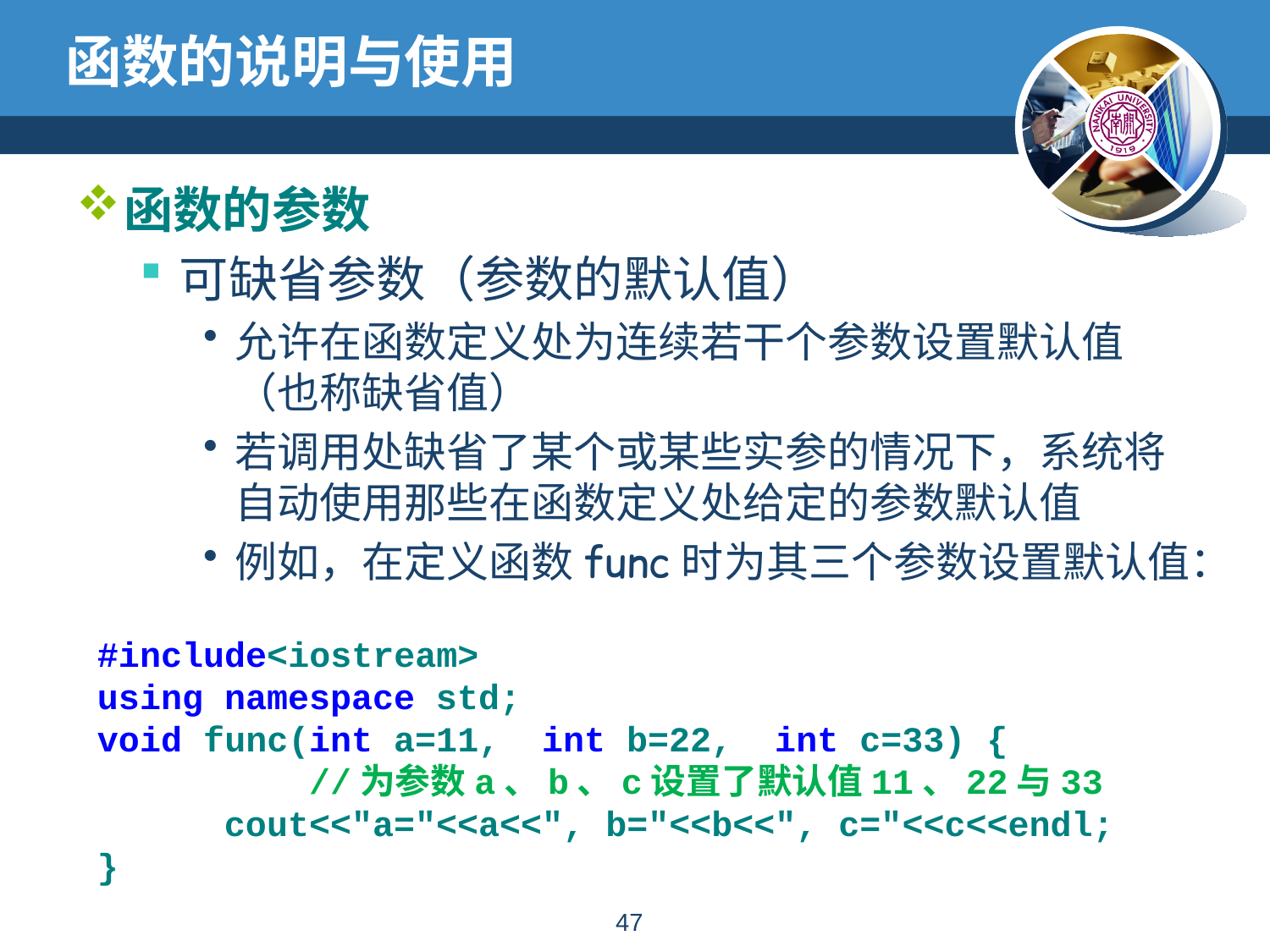

# 函数的说明与使用
函数的参数
可缺省参数（参数的默认值）
允许在函数定义处为连续若干个参数设置默认值（也称缺省值）
若调用处缺省了某个或某些实参的情况下，系统将自动使用那些在函数定义处给定的参数默认值
例如，在定义函数func时为其三个参数设置默认值：
#include<iostream>
using namespace std;
void func(int a=11,  int b=22,  int c=33) {
	    //为参数a、b、c设置了默认值11、22与33
	cout<<"a="<<a<<", b="<<b<<", c="<<c<<endl;
}
47